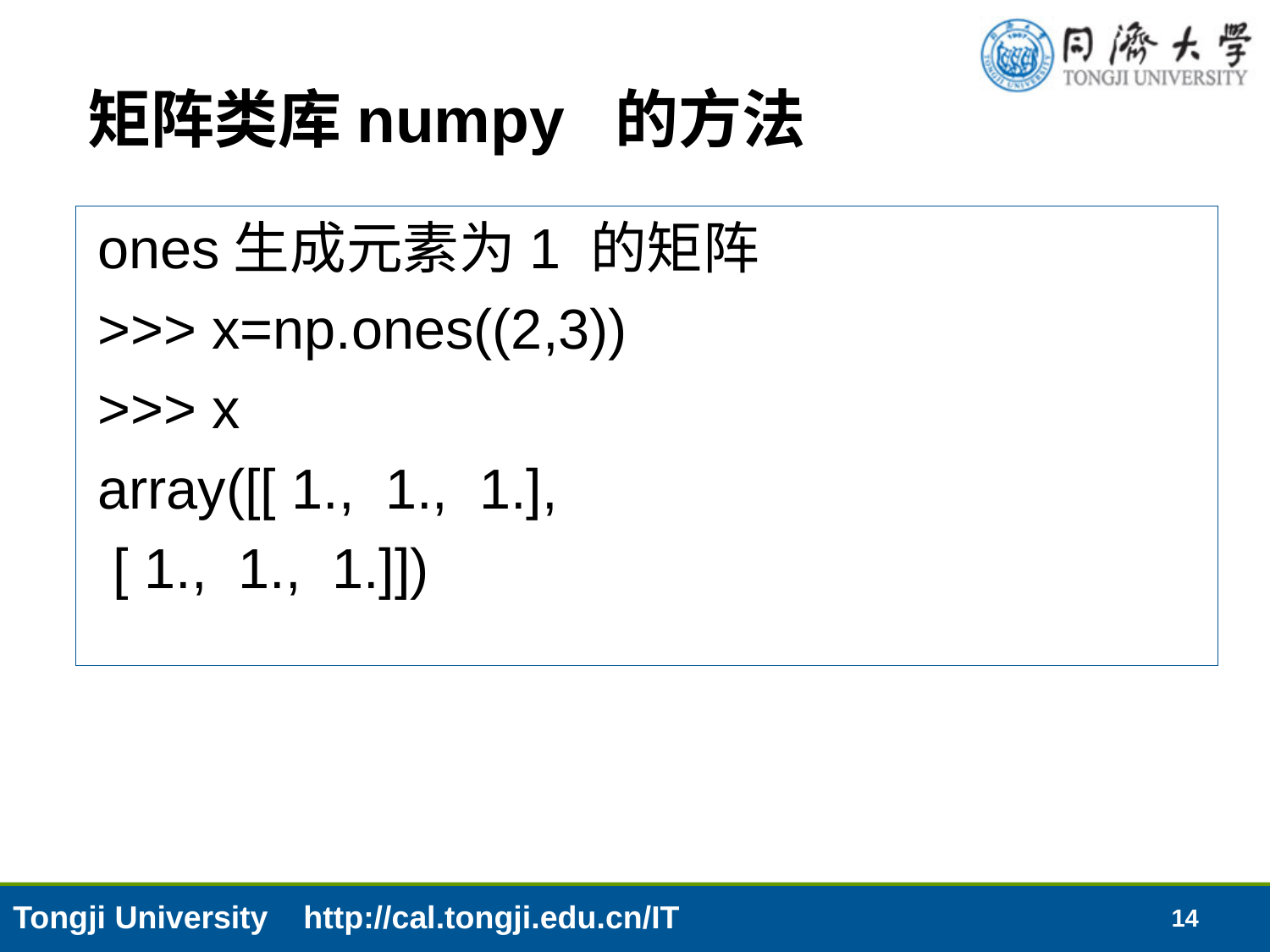

# 矩阵类库numpy  的方法
ones生成元素为1 的矩阵
>>> x=np.ones((2,3))
>>> x
array([[ 1.,  1.,  1.],
 [ 1.,  1.,  1.]])